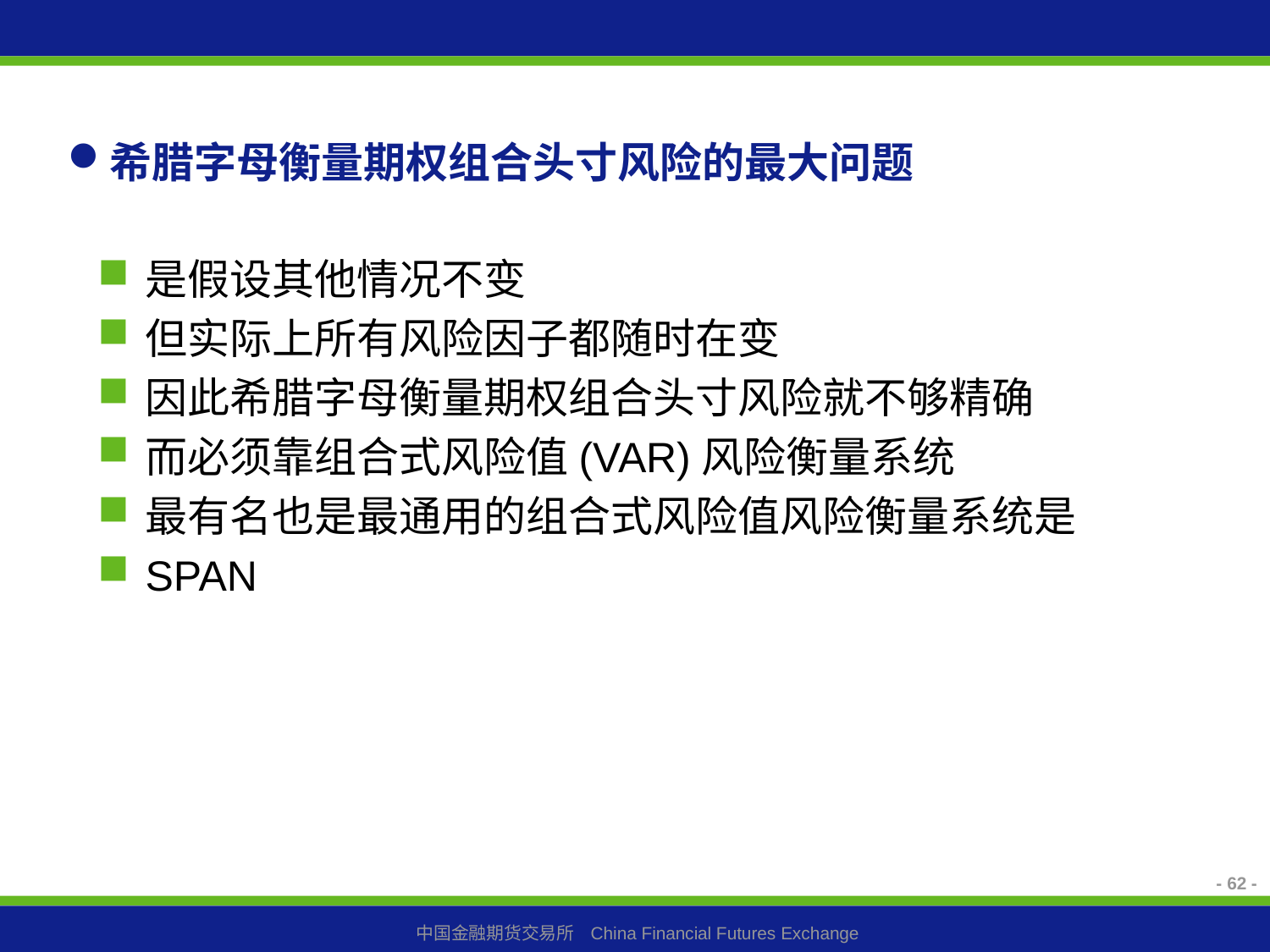

# 希腊字母衡量期权组合头寸风险的最大问题
是假设其他情况不变
但实际上所有风险因子都随时在变
因此希腊字母衡量期权组合头寸风险就不够精确
而必须靠组合式风险值(VAR)风险衡量系统
最有名也是最通用的组合式风险值风险衡量系统是
SPAN
- 62 -